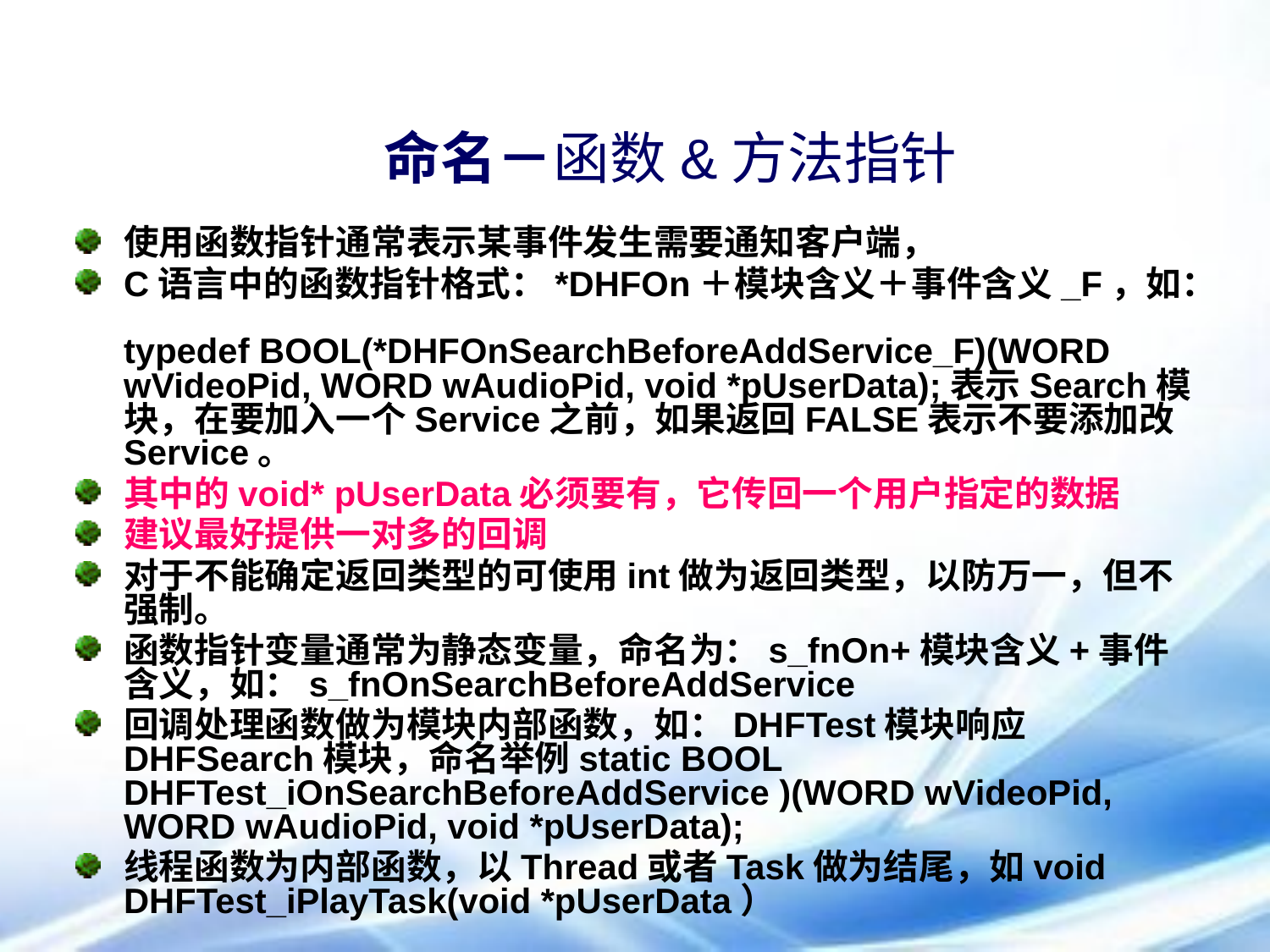

# 命名－函数&方法指针
使用函数指针通常表示某事件发生需要通知客户端，
C语言中的函数指针格式：*DHFOn＋模块含义＋事件含义_F，如：
typedef BOOL(*DHFOnSearchBeforeAddService_F)(WORD wVideoPid, WORD wAudioPid, void *pUserData);表示Search模块，在要加入一个Service之前，如果返回FALSE表示不要添加改Service。
其中的void* pUserData必须要有，它传回一个用户指定的数据
建议最好提供一对多的回调
对于不能确定返回类型的可使用int做为返回类型，以防万一，但不强制。
函数指针变量通常为静态变量，命名为：s_fnOn+模块含义+事件含义，如：s_fnOnSearchBeforeAddService
回调处理函数做为模块内部函数，如：DHFTest模块响应DHFSearch模块，命名举例static BOOL DHFTest_iOnSearchBeforeAddService )(WORD wVideoPid, WORD wAudioPid, void *pUserData);
线程函数为内部函数，以Thread或者Task做为结尾，如void DHFTest_iPlayTask(void *pUserData）